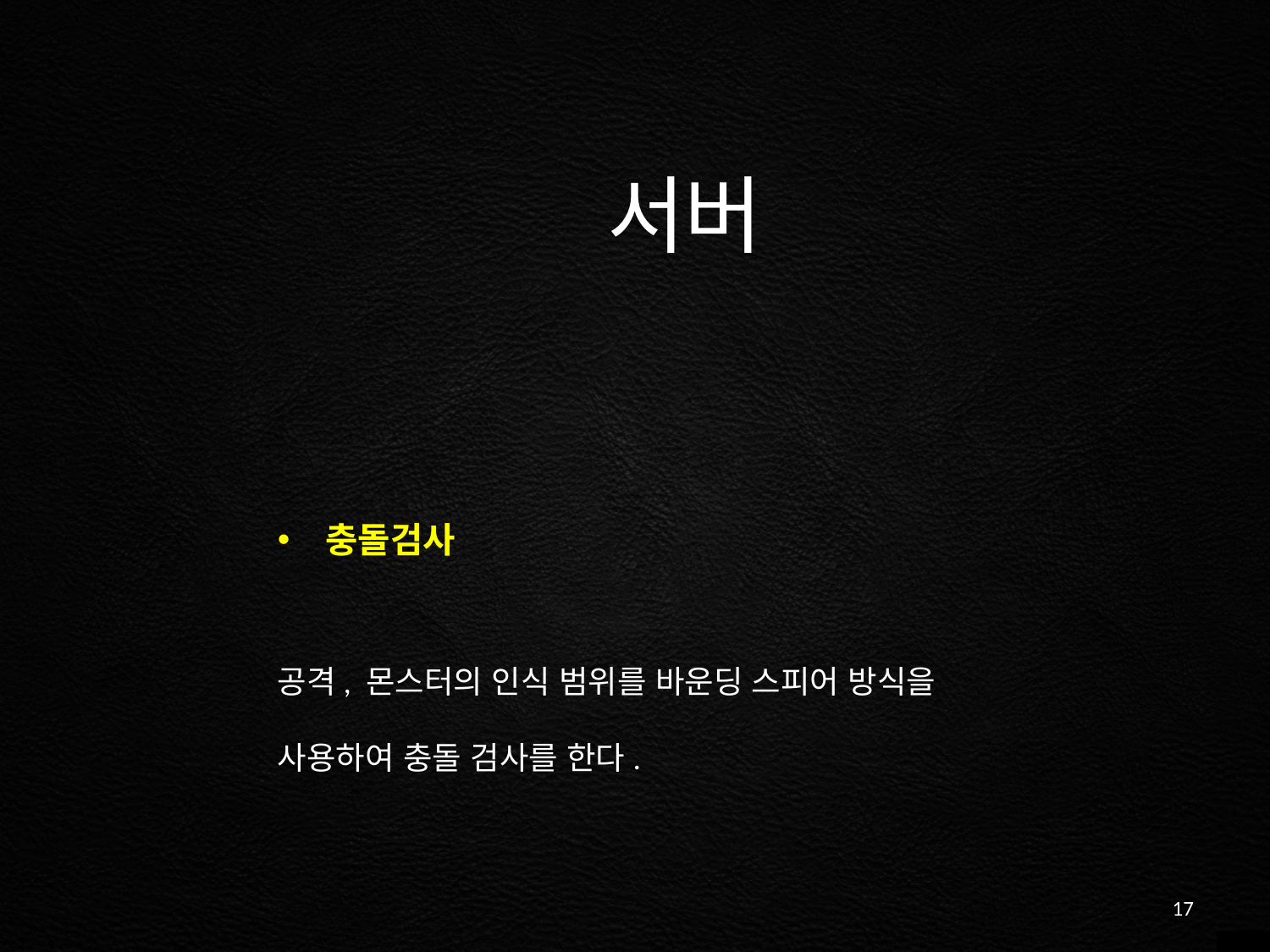

서버

충돌검사

공격, 몬스터의 인식 범위를 바운딩 스피어 방식을

사용하여 충돌 검사를 한다.
17